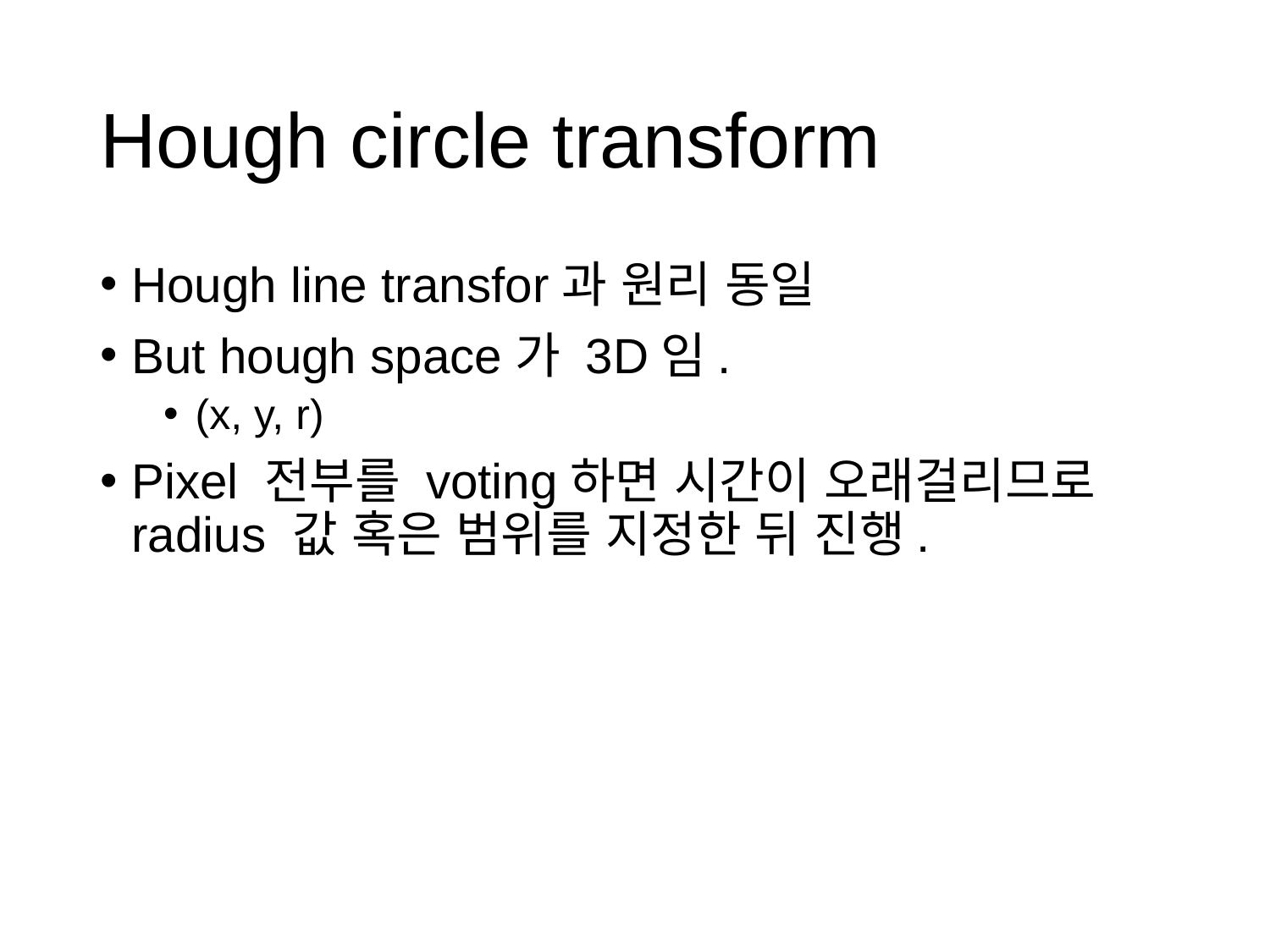

# Hough circle transform
Hough line transfor과 원리 동일
But hough space가 3D임.
(x, y, r)
Pixel 전부를 voting하면 시간이 오래걸리므로 radius 값 혹은 범위를 지정한 뒤 진행.